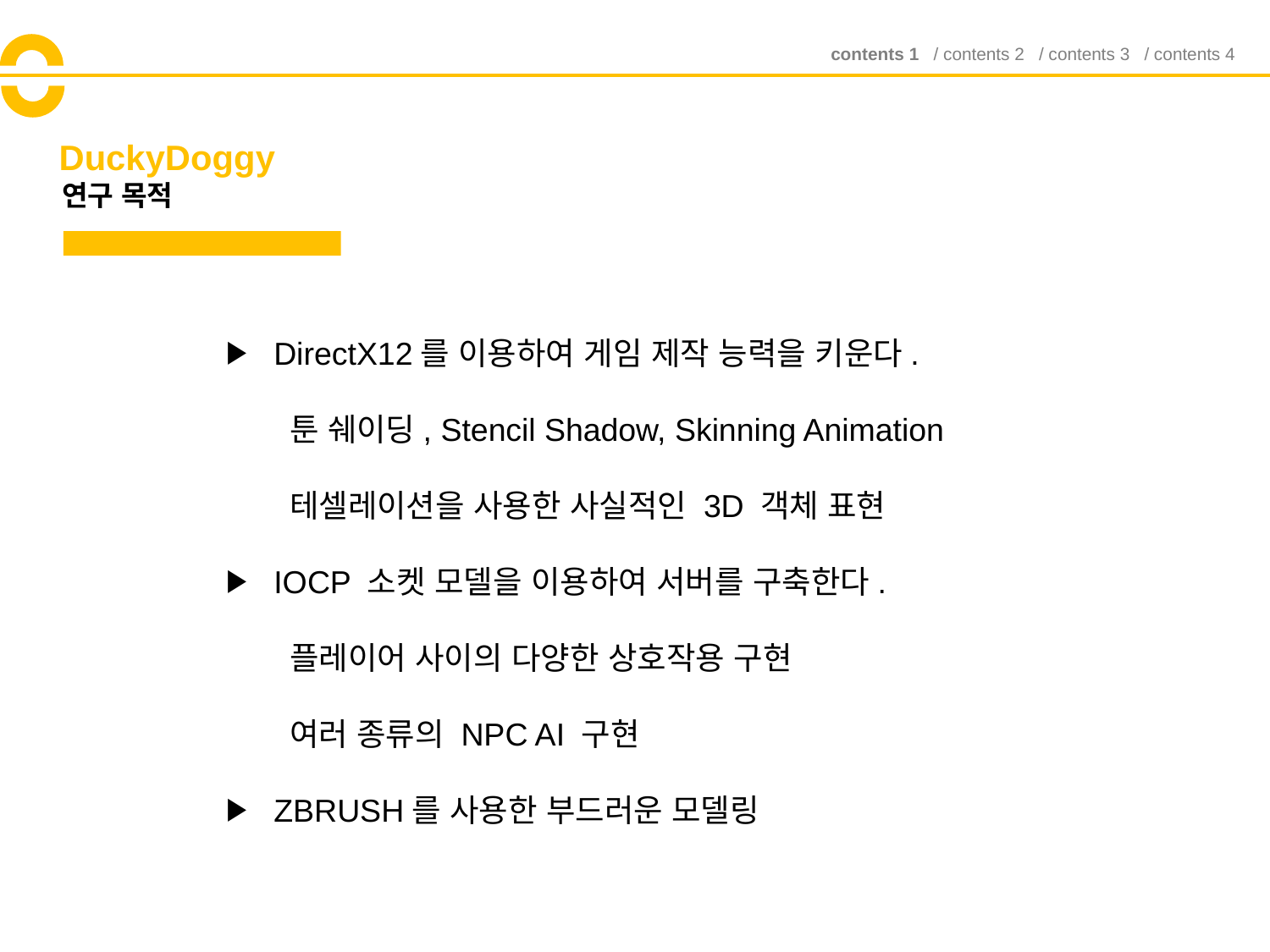

contents 1   / contents 2   / contents 3   / contents 4

# DuckyDoggy
연구 목적

DirectX12를 이용하여 게임 제작 능력을 키운다.
툰 쉐이딩, Stencil Shadow, Skinning Animation
테셀레이션을 사용한 사실적인 3D 객체 표현
IOCP 소켓 모델을 이용하여 서버를 구축한다.
플레이어 사이의 다양한 상호작용 구현
여러 종류의 NPC AI 구현
ZBRUSH를 사용한 부드러운 모델링